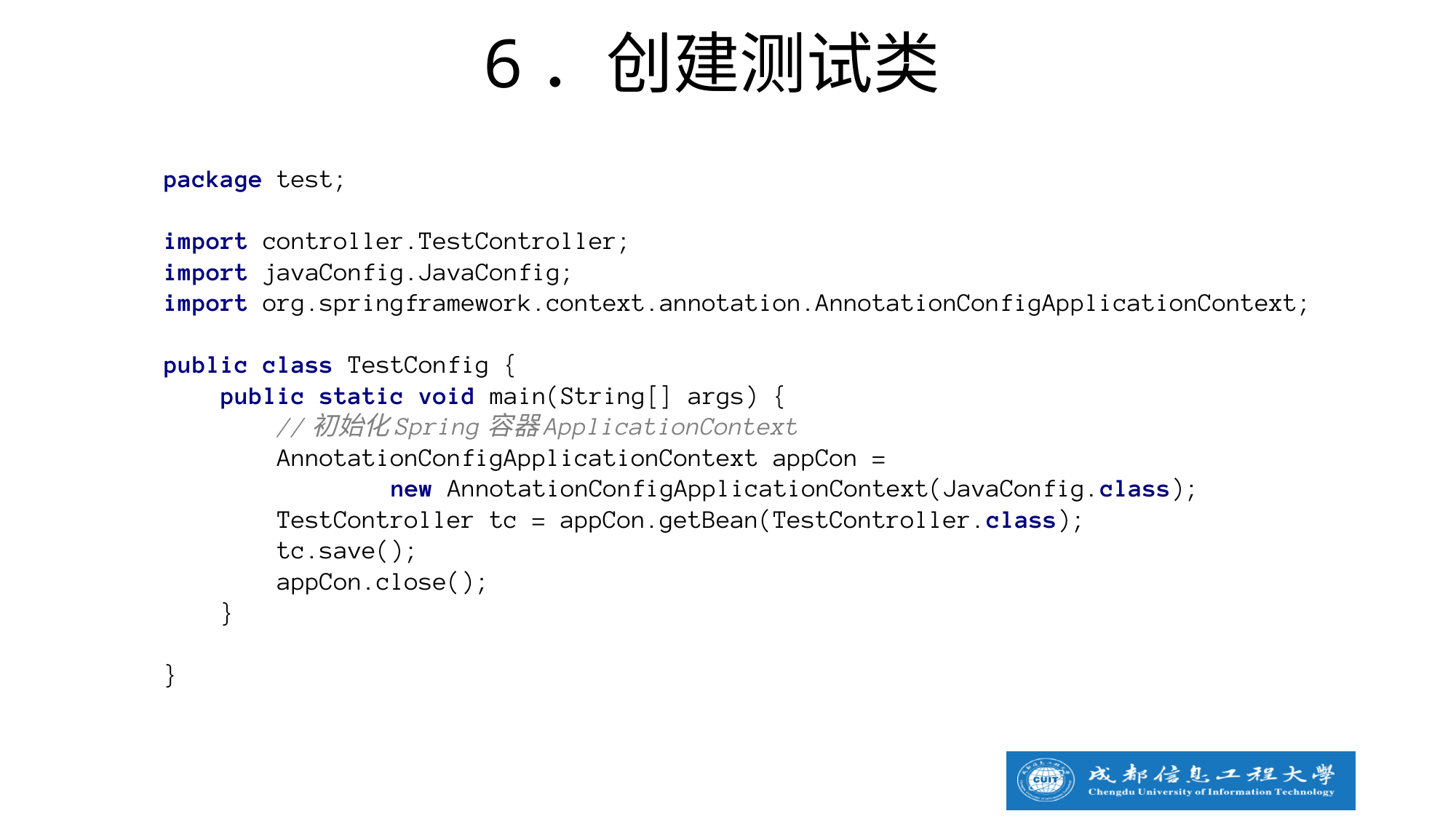

6．创建测试类
package test;
import controller.TestController;
import javaConfig.JavaConfig;
import org.springframework.context.annotation.AnnotationConfigApplicationContext;
public class TestConfig {
    public static void main(String[] args) {
        //初始化Spring容器ApplicationContext
        AnnotationConfigApplicationContext appCon =
                new AnnotationConfigApplicationContext(JavaConfig.class);
        TestController tc = appCon.getBean(TestController.class);
        tc.save();
        appCon.close();
    }
}